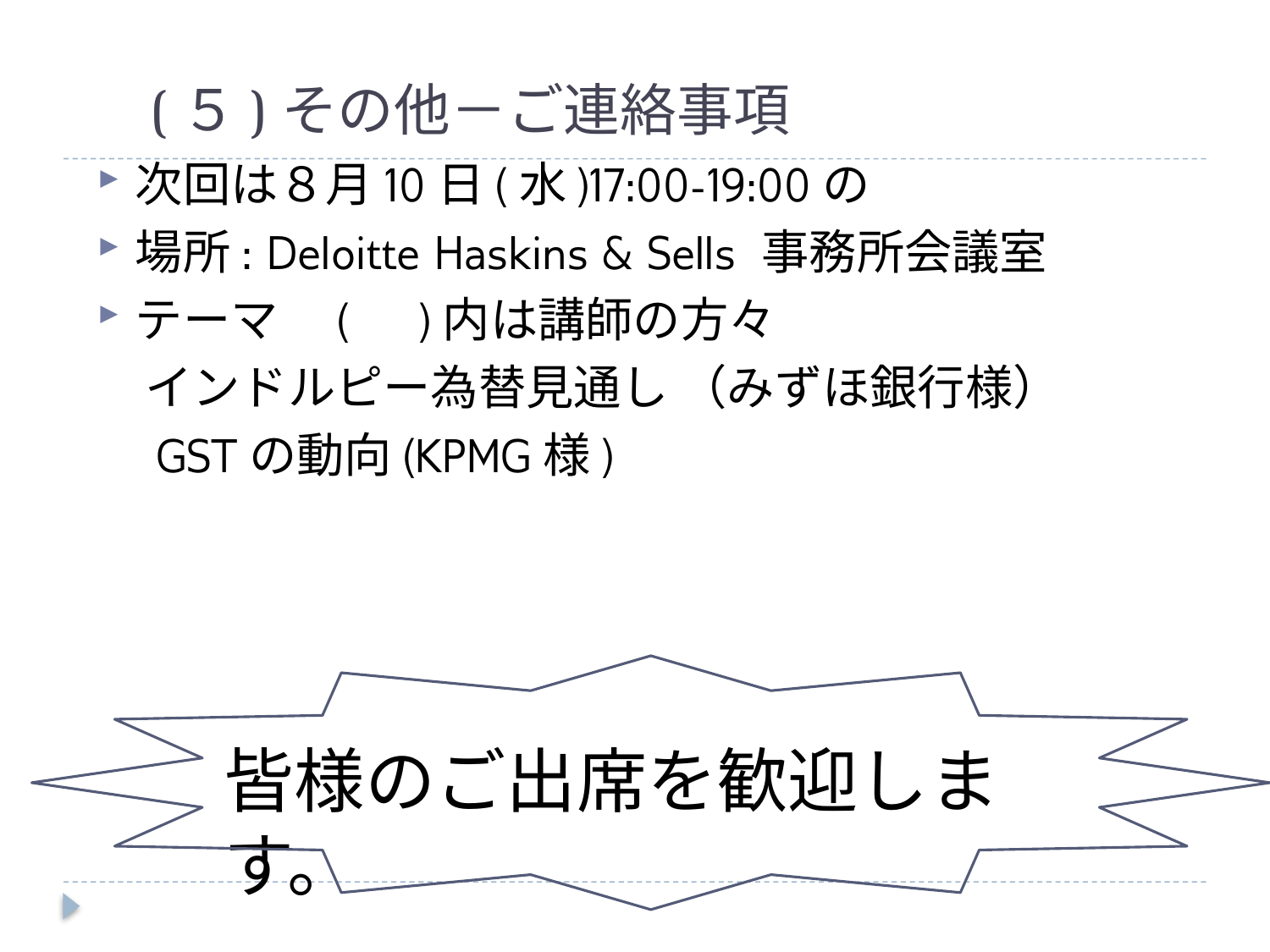

# (５)その他－ご連絡事項
次回は８月10日(水)17:00-19:00の
場所: Deloitte Haskins & Sells 事務所会議室
テーマ　(　)内は講師の方々
　インドルピー為替見通し （みずほ銀行様）
　GSTの動向(KPMG様)

皆様のご出席を歓迎します。